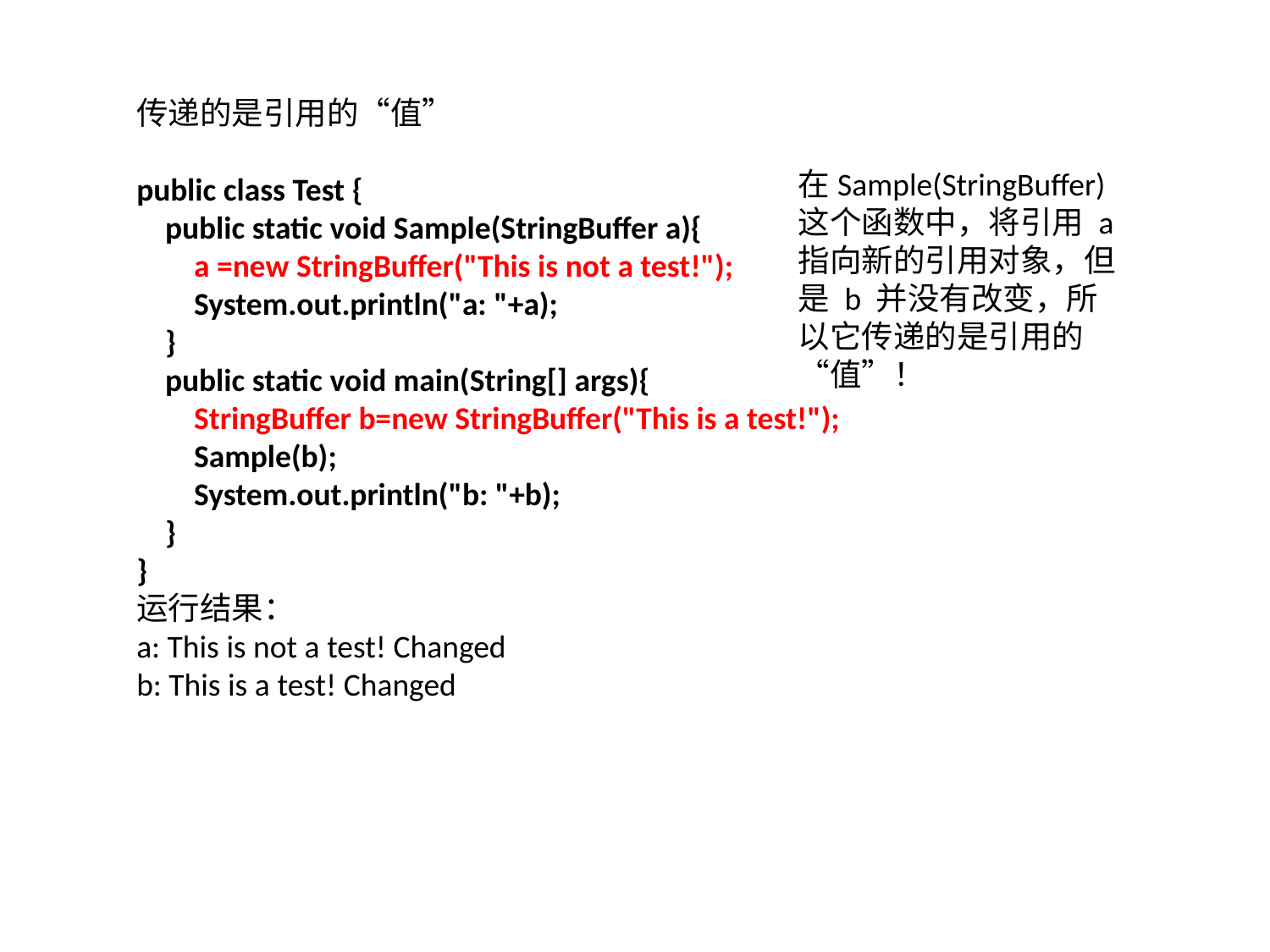

传递的是引用的“值”

public class Test {
    public static void Sample(StringBuffer a){
        a =new StringBuffer("This is not a test!");
        System.out.println("a: "+a);
    }
    public static void main(String[] args){
        StringBuffer b=new StringBuffer("This is a test!");
        Sample(b);
        System.out.println("b: "+b);
    }
}
运行结果：
a: This is not a test! Changed
b: This is a test! Changed
在Sample(StringBuffer)这个函数中，将引用 a 指向新的引用对象，但是 b 并没有改变，所以它传递的是引用的“值”！